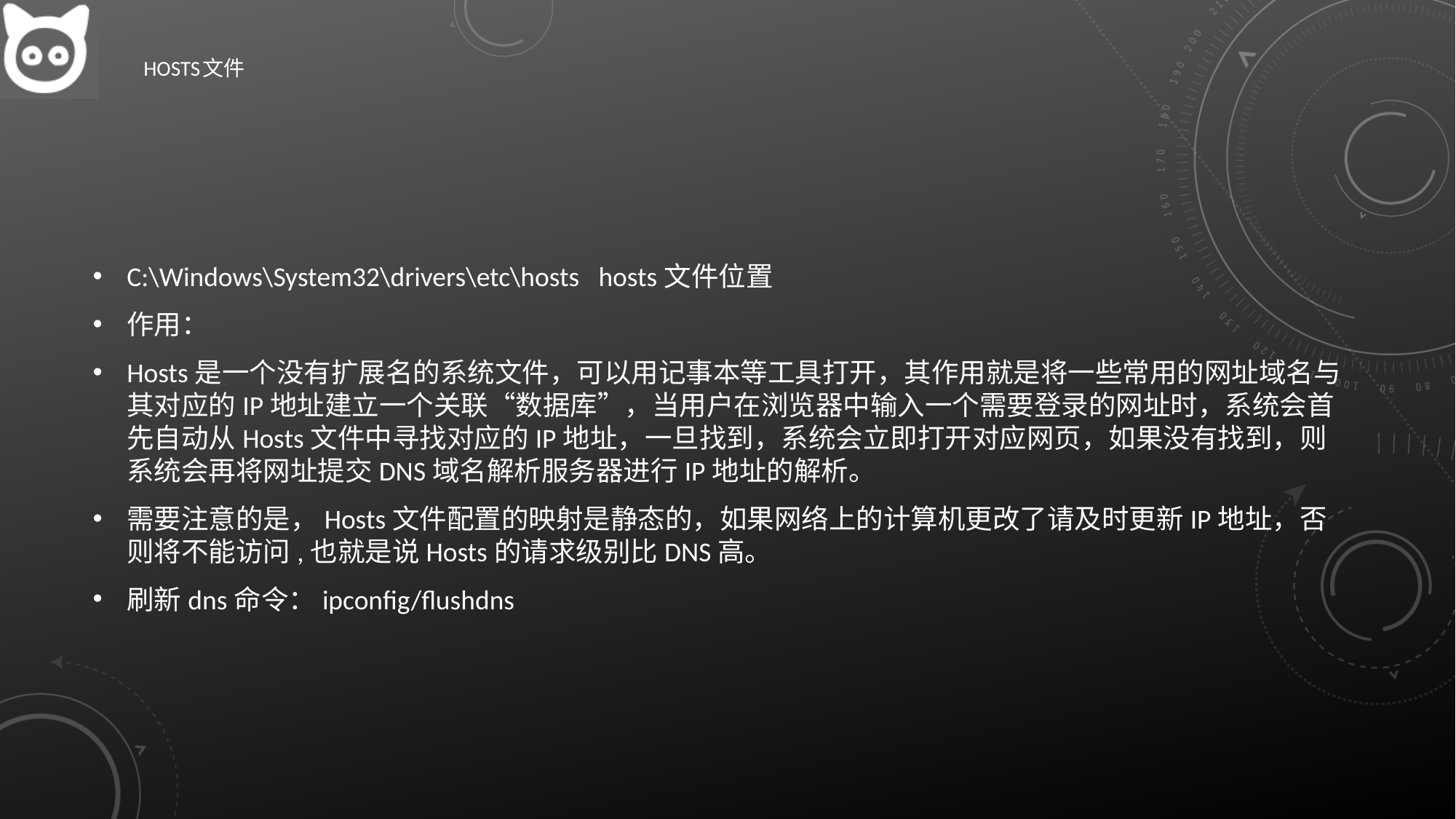

# hosts文件
C:\Windows\System32\drivers\etc\hosts   hosts文件位置
作用：
Hosts是一个没有扩展名的系统文件，可以用记事本等工具打开，其作用就是将一些常用的网址域名与其对应的IP地址建立一个关联“数据库”，当用户在浏览器中输入一个需要登录的网址时，系统会首先自动从Hosts文件中寻找对应的IP地址，一旦找到，系统会立即打开对应网页，如果没有找到，则系统会再将网址提交DNS域名解析服务器进行IP地址的解析。
需要注意的是，Hosts文件配置的映射是静态的，如果网络上的计算机更改了请及时更新IP地址，否则将不能访问,也就是说Hosts的请求级别比DNS高。
刷新dns命令：ipconfig/flushdns